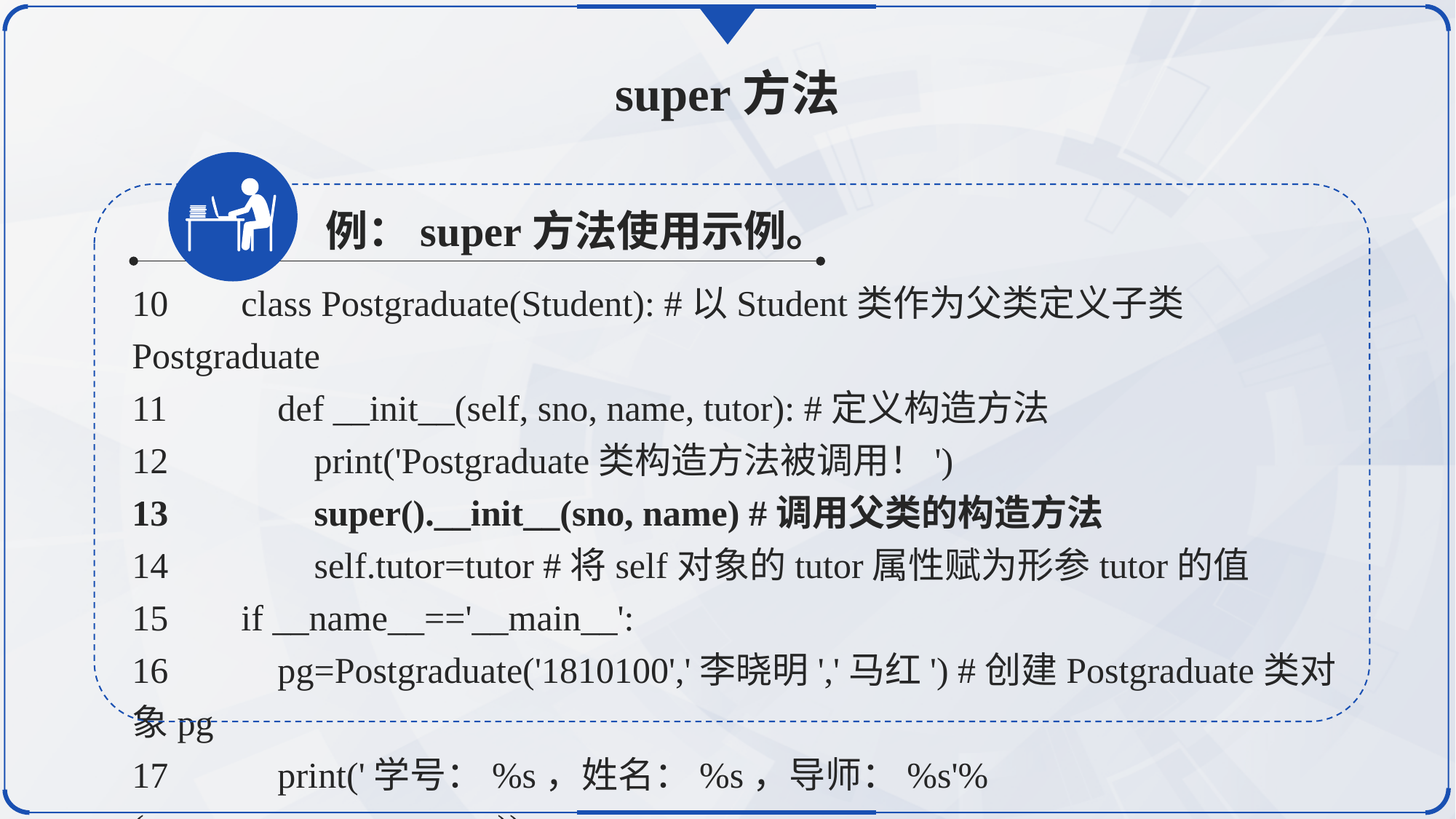

super方法

例：super方法使用示例。
10	class Postgraduate(Student): #以Student类作为父类定义子类Postgraduate
11	    def __init__(self, sno, name, tutor): #定义构造方法
12	        print('Postgraduate类构造方法被调用！')
13	        super().__init__(sno, name) #调用父类的构造方法
14	        self.tutor=tutor #将self对象的tutor属性赋为形参tutor的值
15	if __name__=='__main__':
16	    pg=Postgraduate('1810100','李晓明','马红') #创建Postgraduate类对象pg
17	    print('学号：%s，姓名：%s，导师：%s'%(pg.sno,pg.name,pg.tutor))